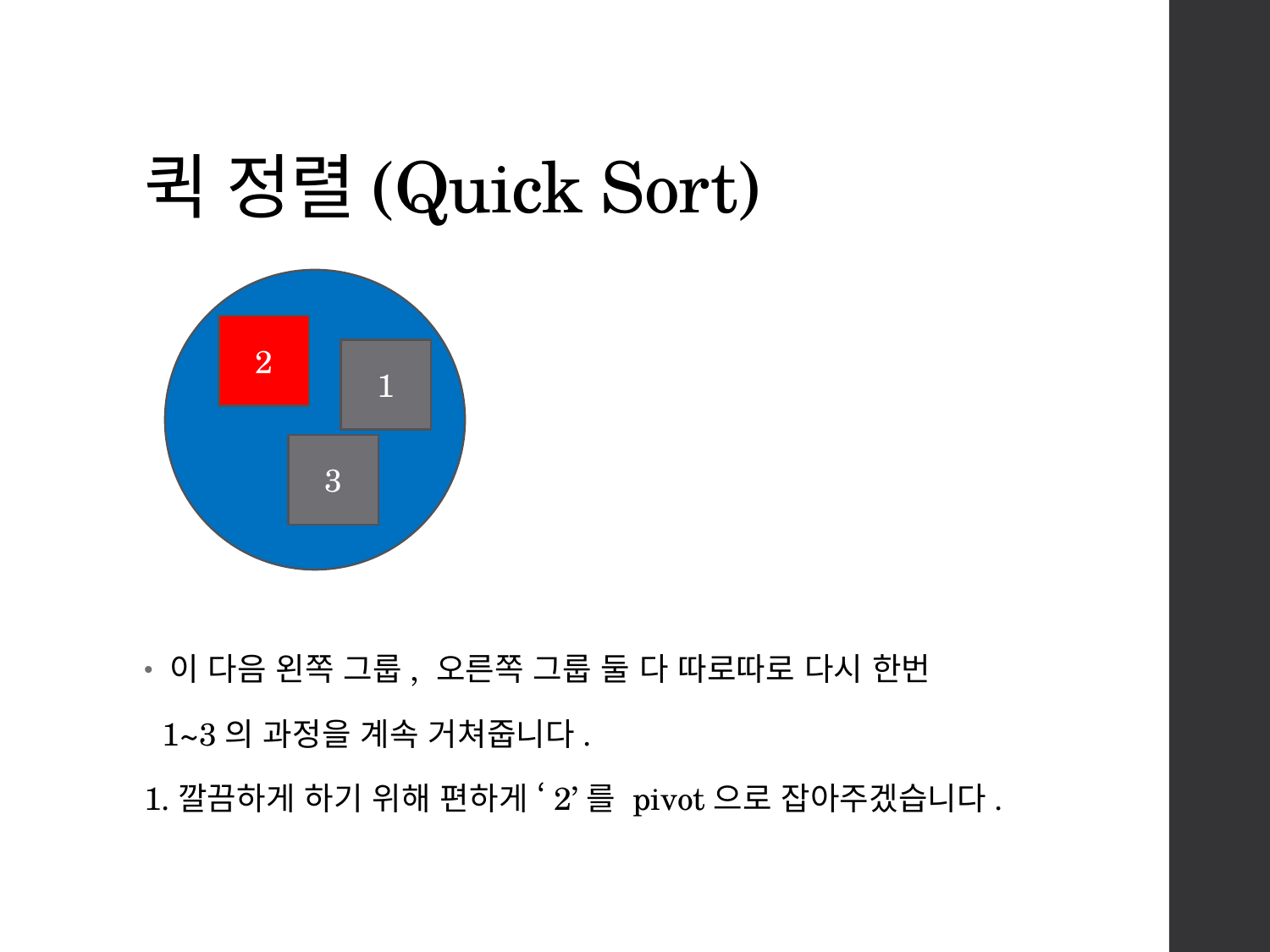

# 퀵 정렬(Quick Sort)

2
2
1
3
이 다음 왼쪽 그룹, 오른쪽 그룹 둘 다 따로따로 다시 한번
  1~3의 과정을 계속 거쳐줍니다.
1.깔끔하게 하기 위해 편하게 ‘2’를 pivot으로 잡아주겠습니다.